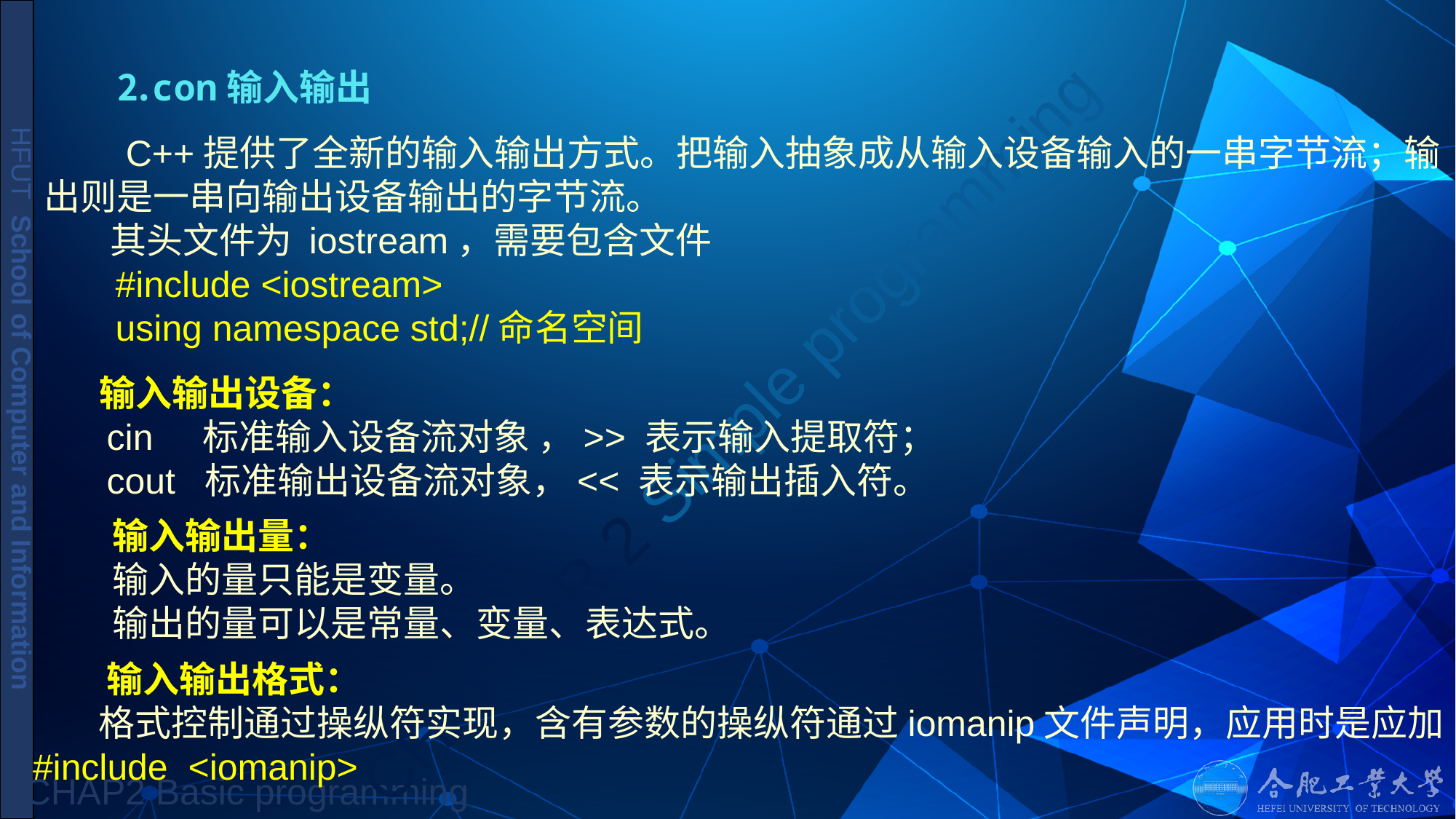

# ⒉con输入输出
        C++提供了全新的输入输出方式。把输入抽象成从输入设备输入的一串字节流；输出则是一串向输出设备输出的字节流。
       其头文件为 iostream，需要包含文件
       #include <iostream>
       using namespace std;//命名空间
        输入输出设备：
        cin    标准输入设备流对象 ，>> 表示输入提取符；
        cout  标准输出设备流对象，<< 表示输出插入符。
        输入输出量：
        输入的量只能是变量。
        输出的量可以是常量、变量、表达式。
        输入输出格式：
       格式控制通过操纵符实现，含有参数的操纵符通过iomanip文件声明，应用时是应加 #include  <iomanip>